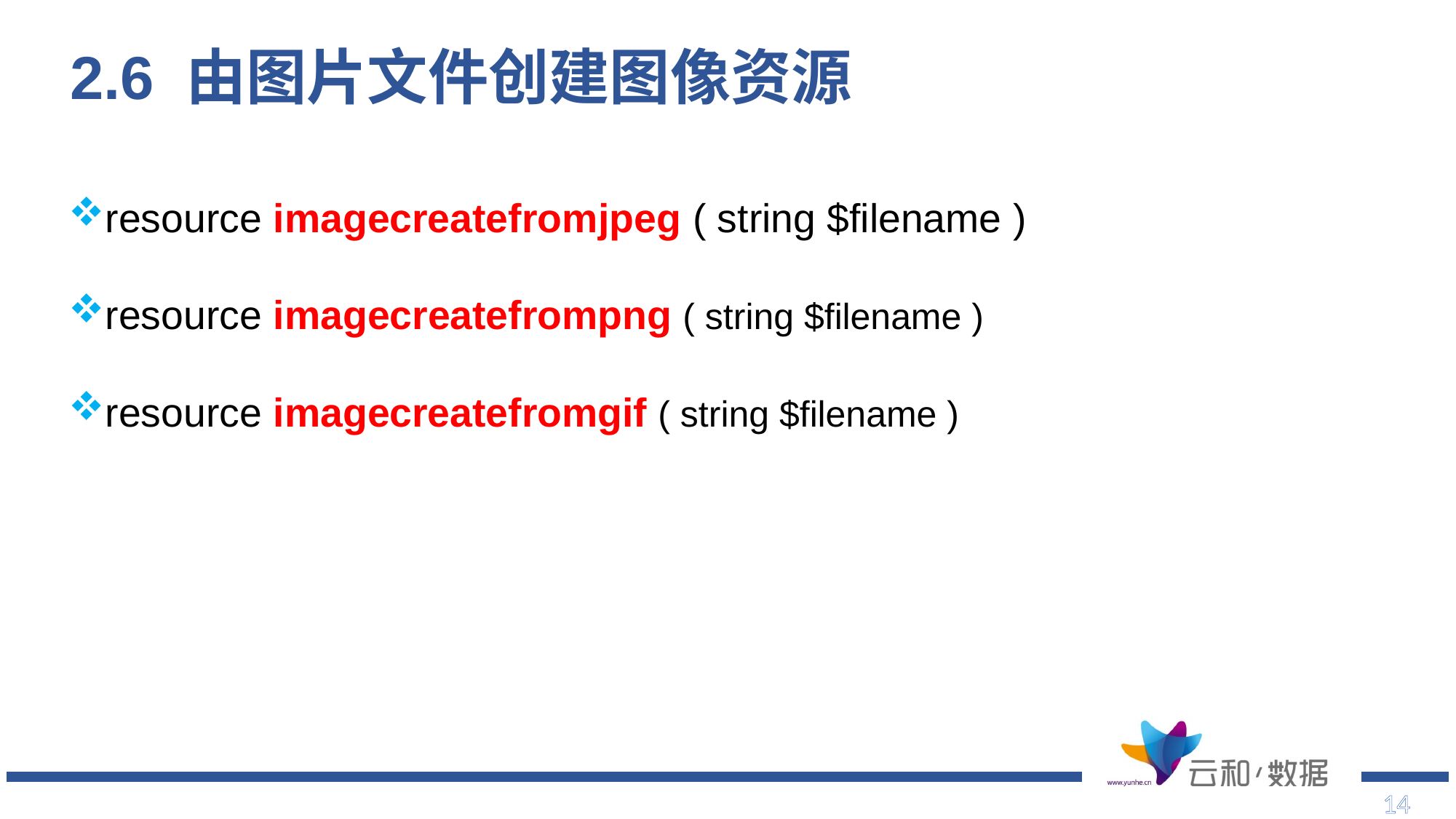

# 2.6 由图片文件创建图像资源
resource imagecreatefromjpeg ( string $filename )
resource imagecreatefrompng ( string $filename )
resource imagecreatefromgif ( string $filename )